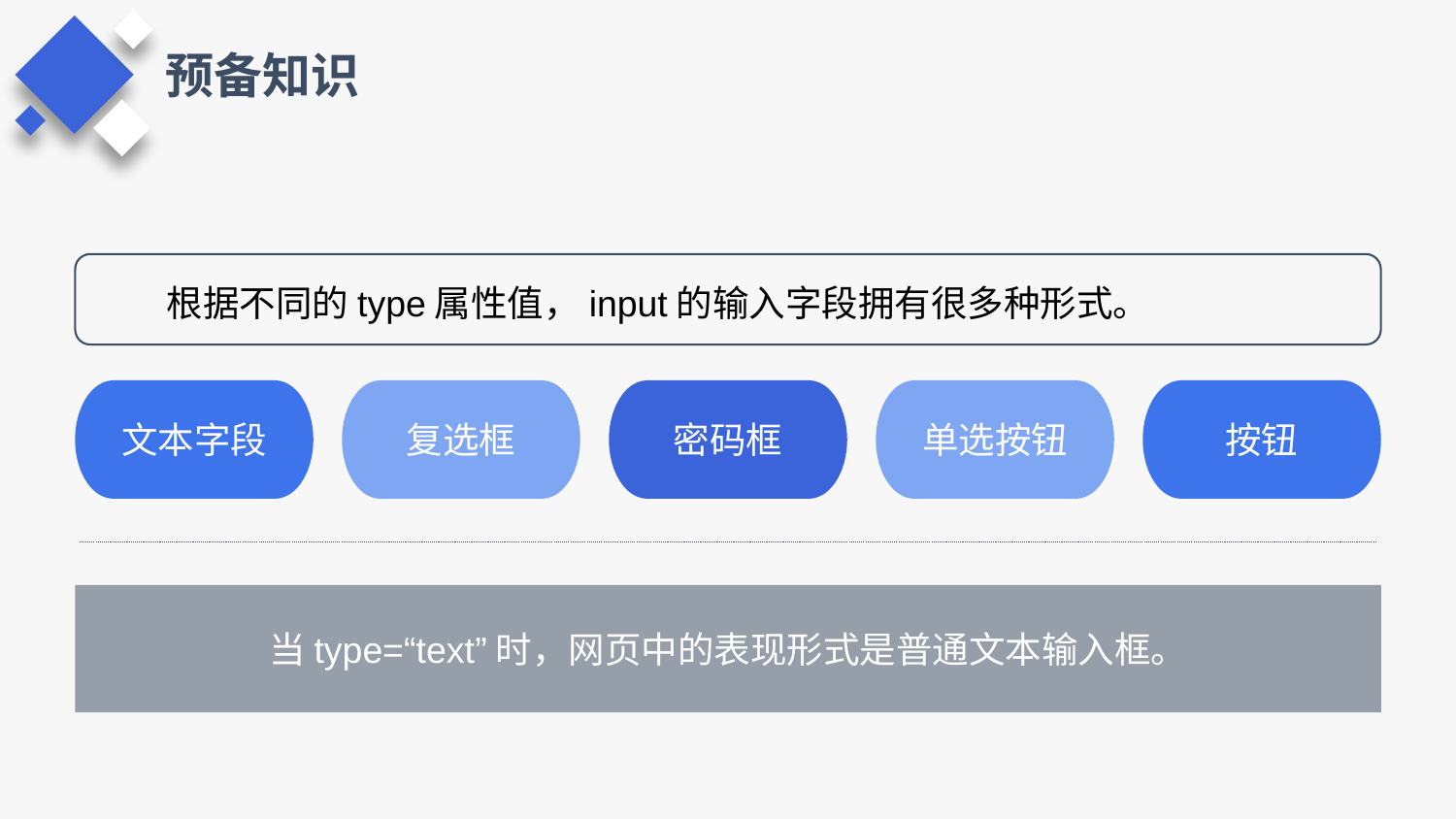

预备知识

根据不同的type属性值，input的输入字段拥有很多种形式。
文本字段
复选框
密码框
单选按钮
按钮
当type=“text”时，网页中的表现形式是普通文本输入框。